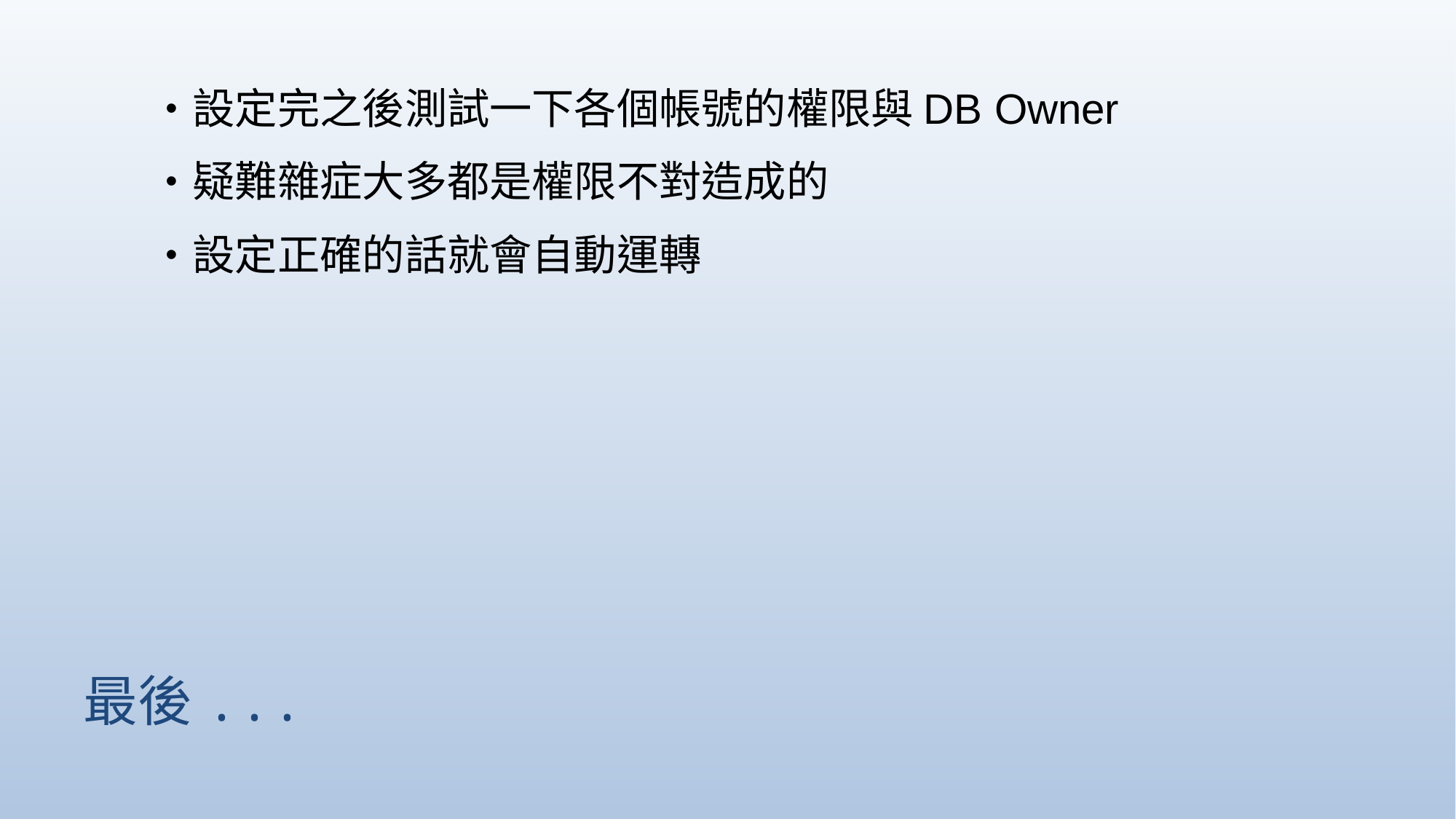

設定完之後測試一下各個帳號的權限與DB Owner
疑難雜症大多都是權限不對造成的
設定正確的話就會自動運轉
# 最後...